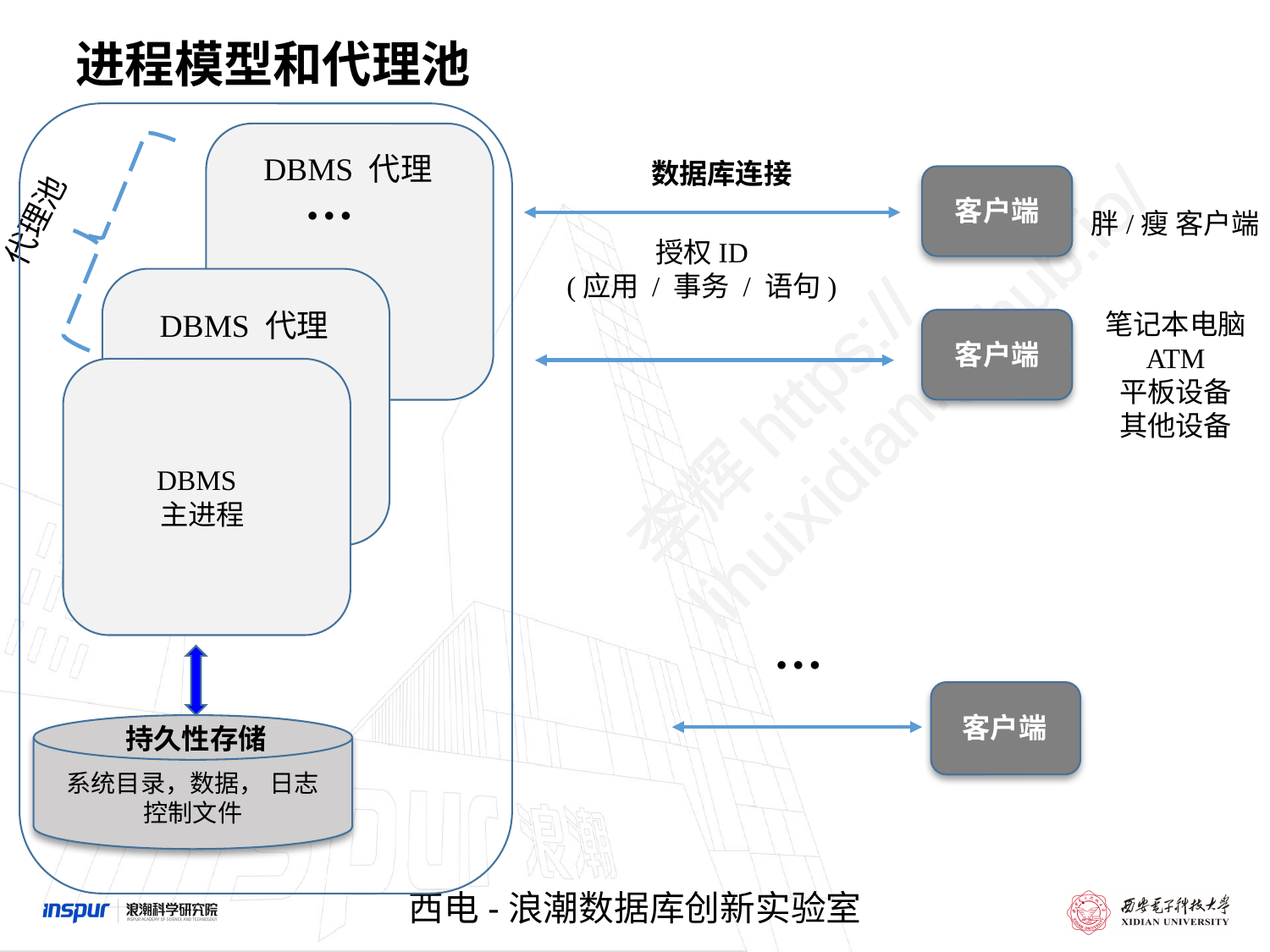

进程模型和代理池

DBMS 代理
数据库连接

客户端
      代理池
…
胖/瘦 客户端

笔记本电脑
ATM
平板设备
其他设备
授权ID
(应用 / 事务 / 语句)

DBMS 代理

客户端

     DBMS
     主进程

…

客户端
持久性存储

系统目录，数据， 日志
控制文件